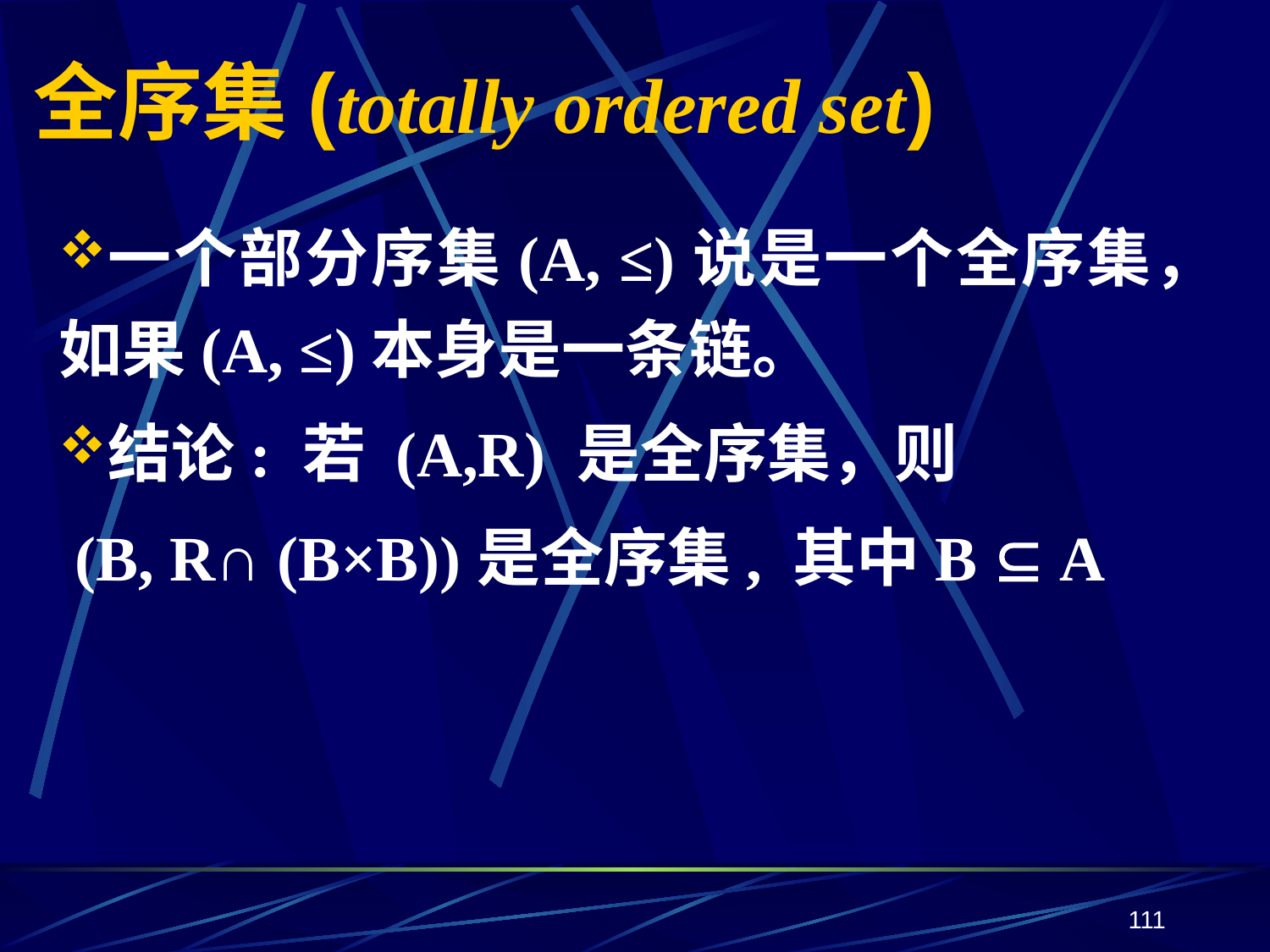

# 全序集(totally ordered set)
一个部分序集(A, ≤)说是一个全序集，如果(A, ≤)本身是一条链。
结论: 若 (A,R) 是全序集，则
 (B, R∩ (B×B))是全序集, 其中B ⊆ A
111